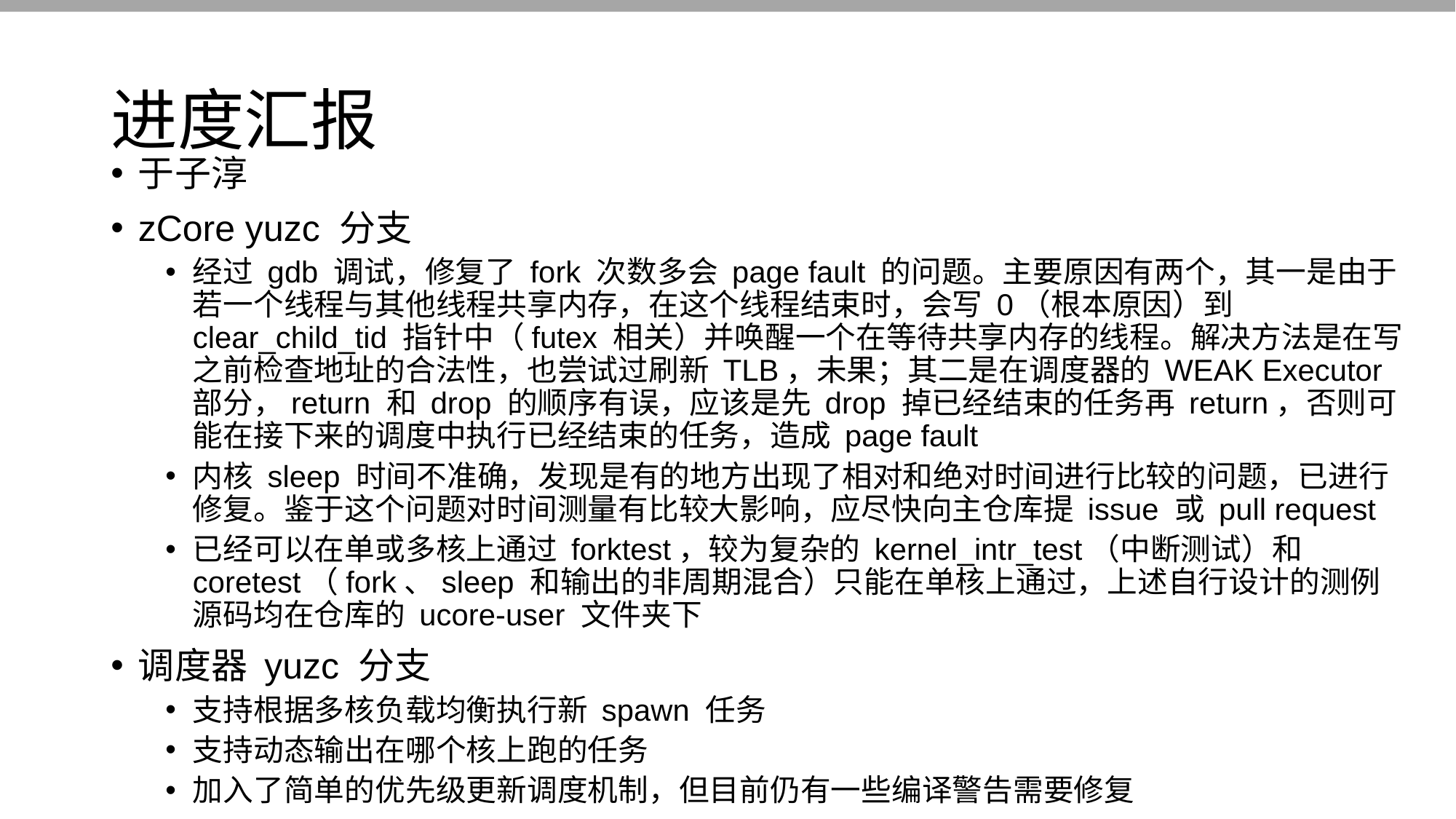

# 进度汇报
于子淳
zCore yuzc 分支
经过 gdb 调试，修复了 fork 次数多会 page fault 的问题。主要原因有两个，其一是由于若一个线程与其他线程共享内存，在这个线程结束时，会写 0（根本原因）到 clear_child_tid 指针中（futex 相关）并唤醒一个在等待共享内存的线程。解决方法是在写之前检查地址的合法性，也尝试过刷新 TLB，未果；其二是在调度器的 WEAK Executor 部分，return 和 drop 的顺序有误，应该是先 drop 掉已经结束的任务再 return，否则可能在接下来的调度中执行已经结束的任务，造成 page fault
内核 sleep 时间不准确，发现是有的地方出现了相对和绝对时间进行比较的问题，已进行修复。鉴于这个问题对时间测量有比较大影响，应尽快向主仓库提 issue 或 pull request
已经可以在单或多核上通过 forktest，较为复杂的 kernel_intr_test（中断测试）和 coretest（fork、sleep 和输出的非周期混合）只能在单核上通过，上述自行设计的测例源码均在仓库的 ucore-user 文件夹下
调度器 yuzc 分支
支持根据多核负载均衡执行新 spawn 任务
支持动态输出在哪个核上跑的任务
加入了简单的优先级更新调度机制，但目前仍有一些编译警告需要修复

2